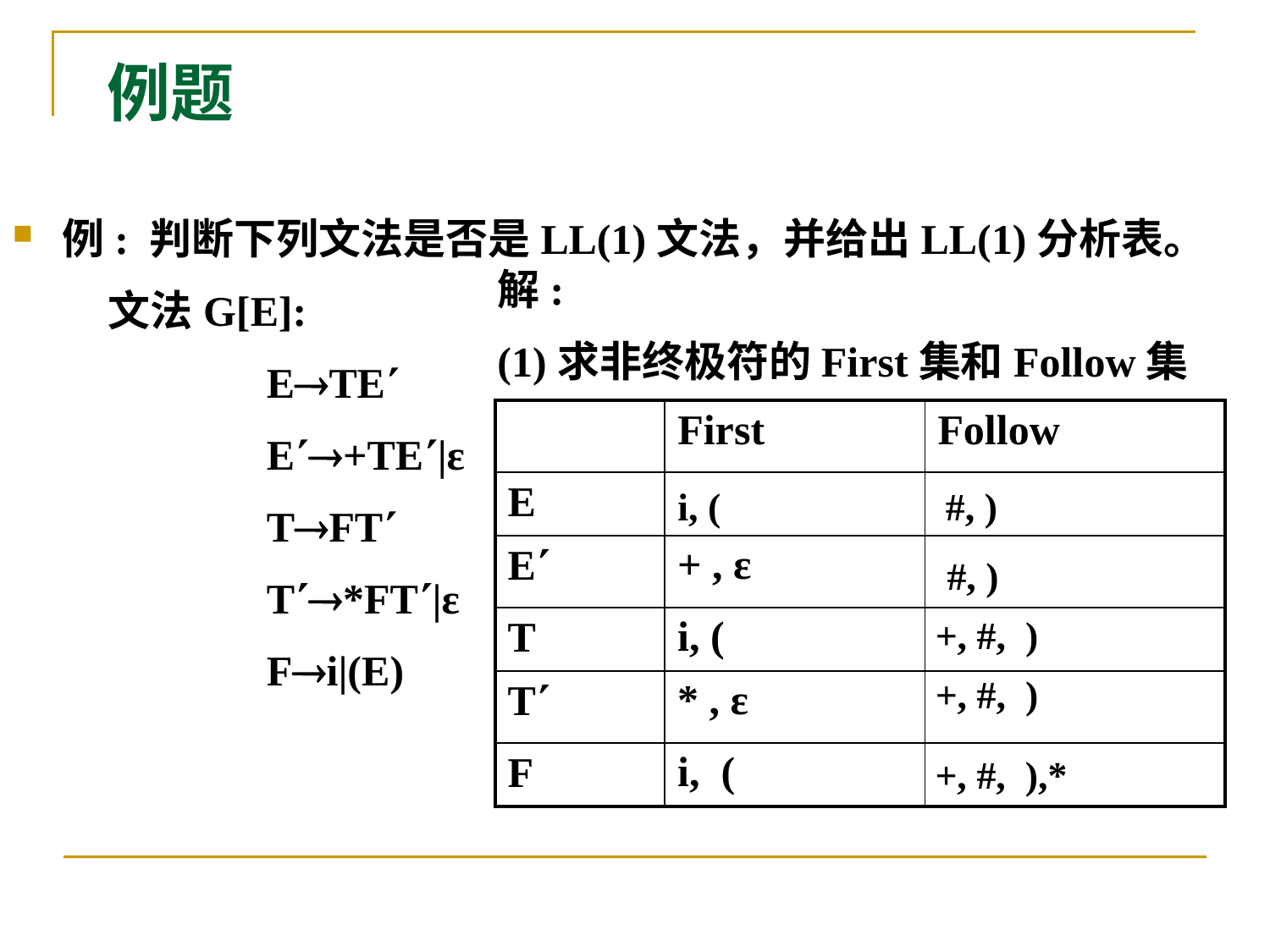

例题
 例: 判断下列文法是否是LL(1)文法，并给出LL(1)分析表。
         文法G[E]:
		E→TE′
 		E′→+TE′|ε
 		T→FT′
 		T′→*FT′|ε
 		F→i|(E)
解:
(1)求非终极符的First集和Follow集
|  | First | Follow |
| --- | --- | --- |
| E |  |  |
| E′ |  |  |
| T |  |  |
| T′ |  |  |
| F |  |  |
i, (
#, )
| + , ε |
| --- |
| i, ( |
| \* , ε |
| i, ( |
#, )
| +, #, ) |
| --- |
| +, #, ) |
+, #,  ),*

87